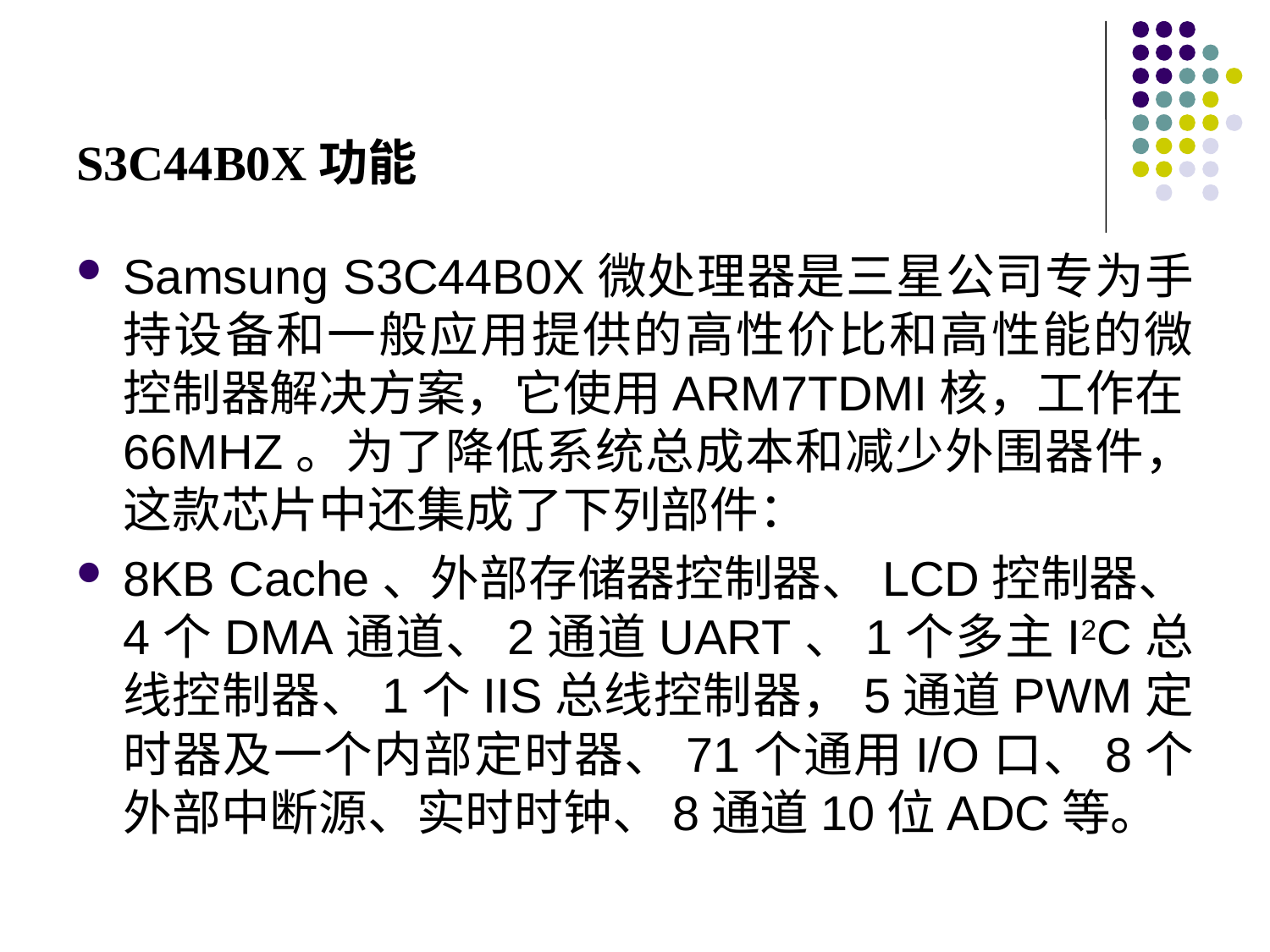

# S3C44B0X功能
Samsung S3C44B0X微处理器是三星公司专为手持设备和一般应用提供的高性价比和高性能的微控制器解决方案，它使用ARM7TDMI核，工作在66MHZ。为了降低系统总成本和减少外围器件，这款芯片中还集成了下列部件：
8KB Cache、外部存储器控制器、LCD控制器、4个DMA通道、2通道UART、1个多主I2C总线控制器、1个IIS总线控制器，5通道PWM定时器及一个内部定时器、71个通用I/O口、8个外部中断源、实时时钟、8通道10位ADC等。